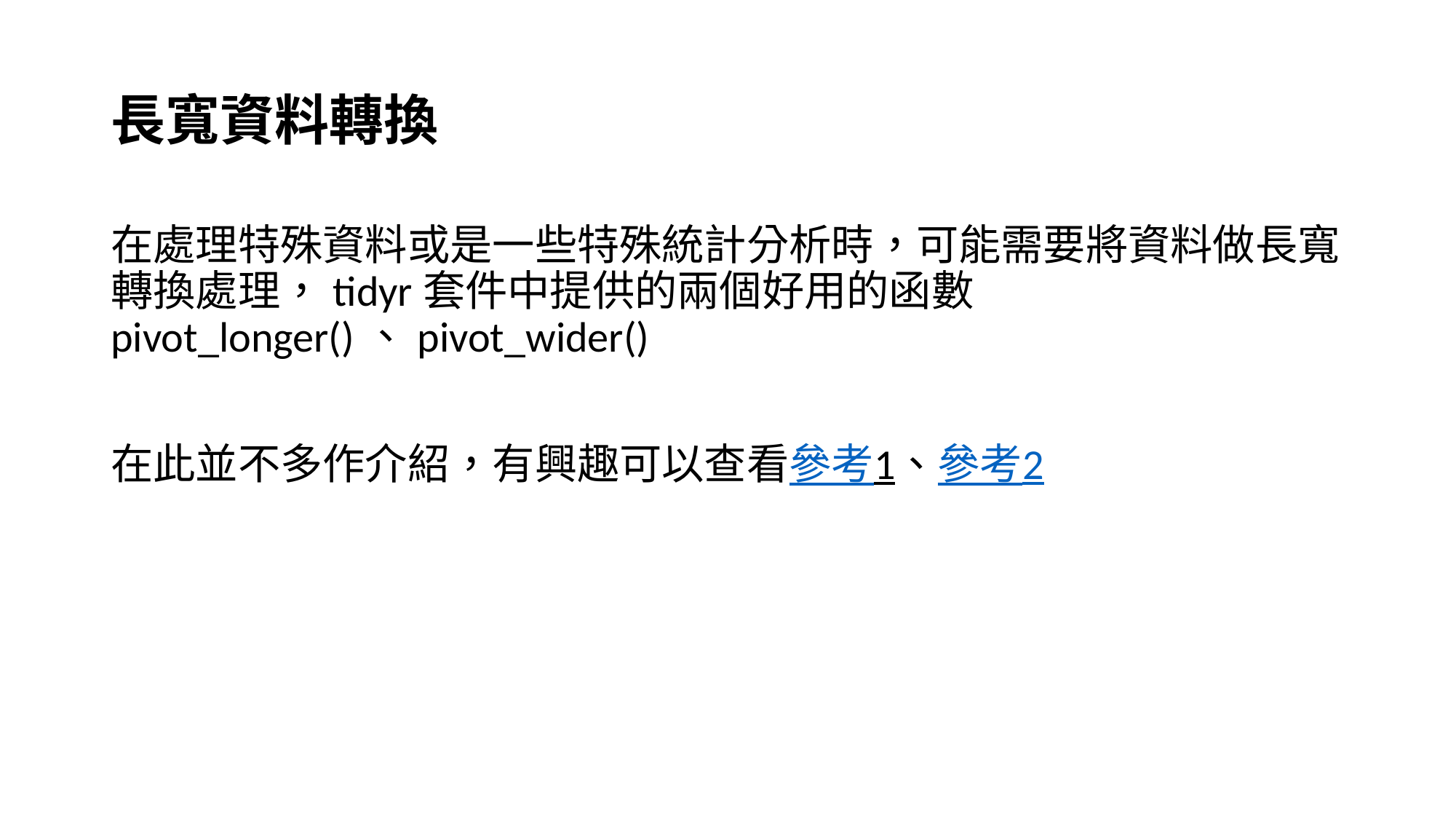

# 長寬資料轉換
在處理特殊資料或是一些特殊統計分析時，可能需要將資料做長寬轉換處理，tidyr套件中提供的兩個好用的函數pivot_longer()、pivot_wider()

在此並不多作介紹，有興趣可以查看參考1、參考2